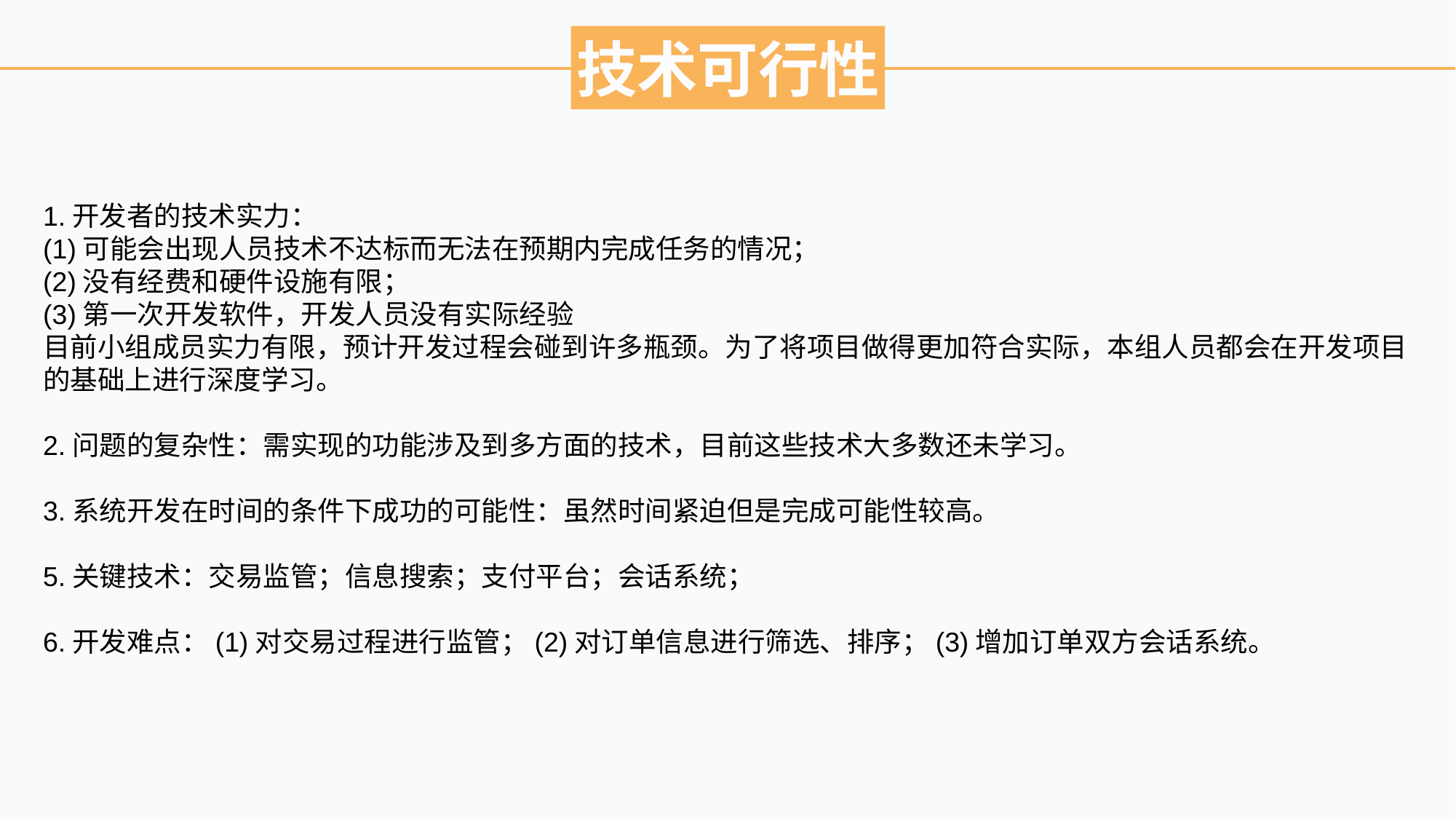

技术可行性

1.开发者的技术实力：
(1)可能会出现人员技术不达标而无法在预期内完成任务的情况；
(2)没有经费和硬件设施有限；
(3)第一次开发软件，开发人员没有实际经验
目前小组成员实力有限，预计开发过程会碰到许多瓶颈。为了将项目做得更加符合实际，本组人员都会在开发项目的基础上进行深度学习。

2.问题的复杂性：需实现的功能涉及到多方面的技术，目前这些技术大多数还未学习。

3.系统开发在时间的条件下成功的可能性：虽然时间紧迫但是完成可能性较高。

5.关键技术：交易监管；信息搜索；支付平台；会话系统；

6.开发难点：(1)对交易过程进行监管；(2)对订单信息进行筛选、排序；(3)增加订单双方会话系统。